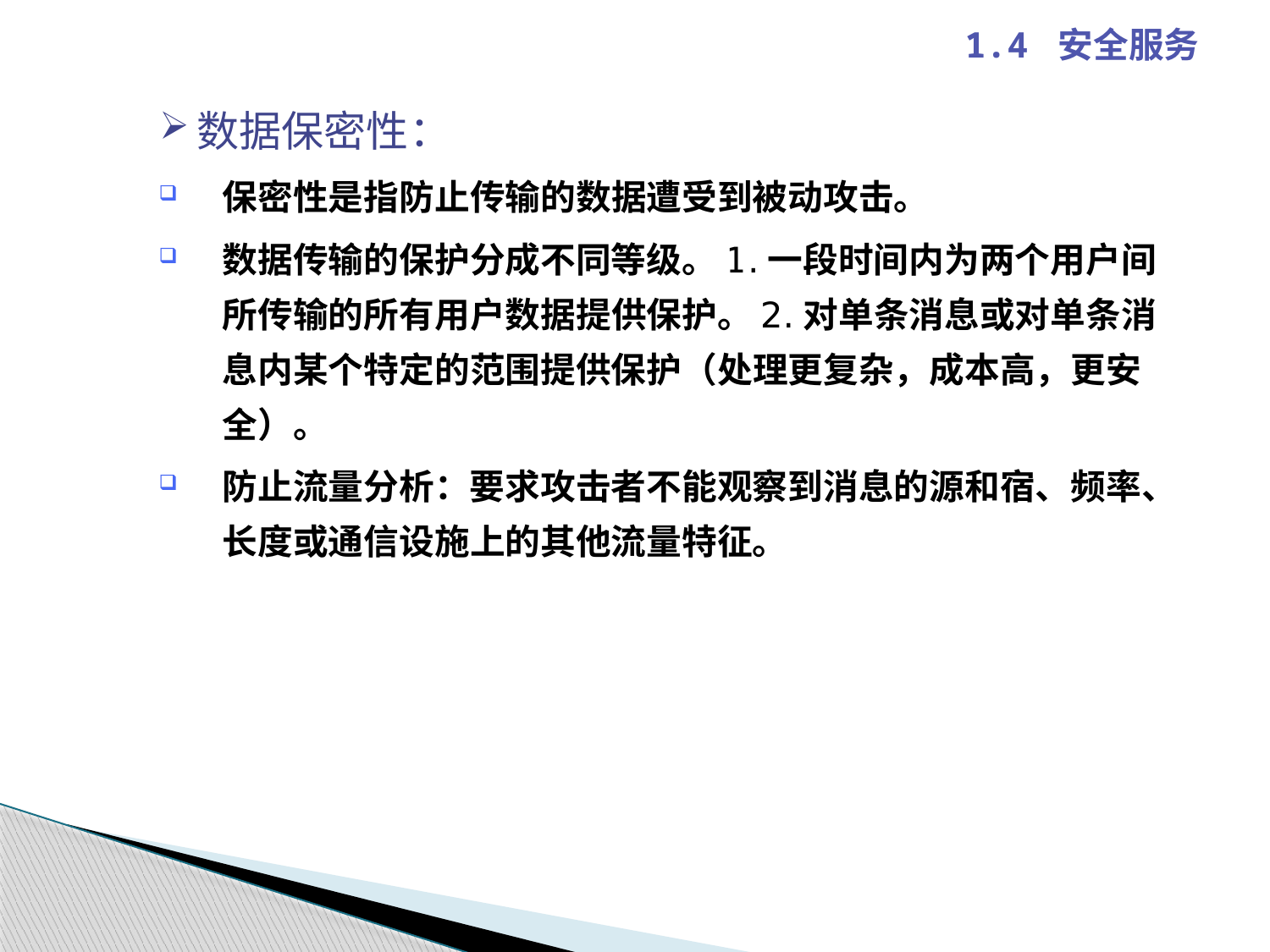

1.4 安全服务
数据保密性：
保密性是指防止传输的数据遭受到被动攻击。
数据传输的保护分成不同等级。1.一段时间内为两个用户间所传输的所有用户数据提供保护。2.对单条消息或对单条消息内某个特定的范围提供保护（处理更复杂，成本高，更安全）。
防止流量分析：要求攻击者不能观察到消息的源和宿、频率、长度或通信设施上的其他流量特征。